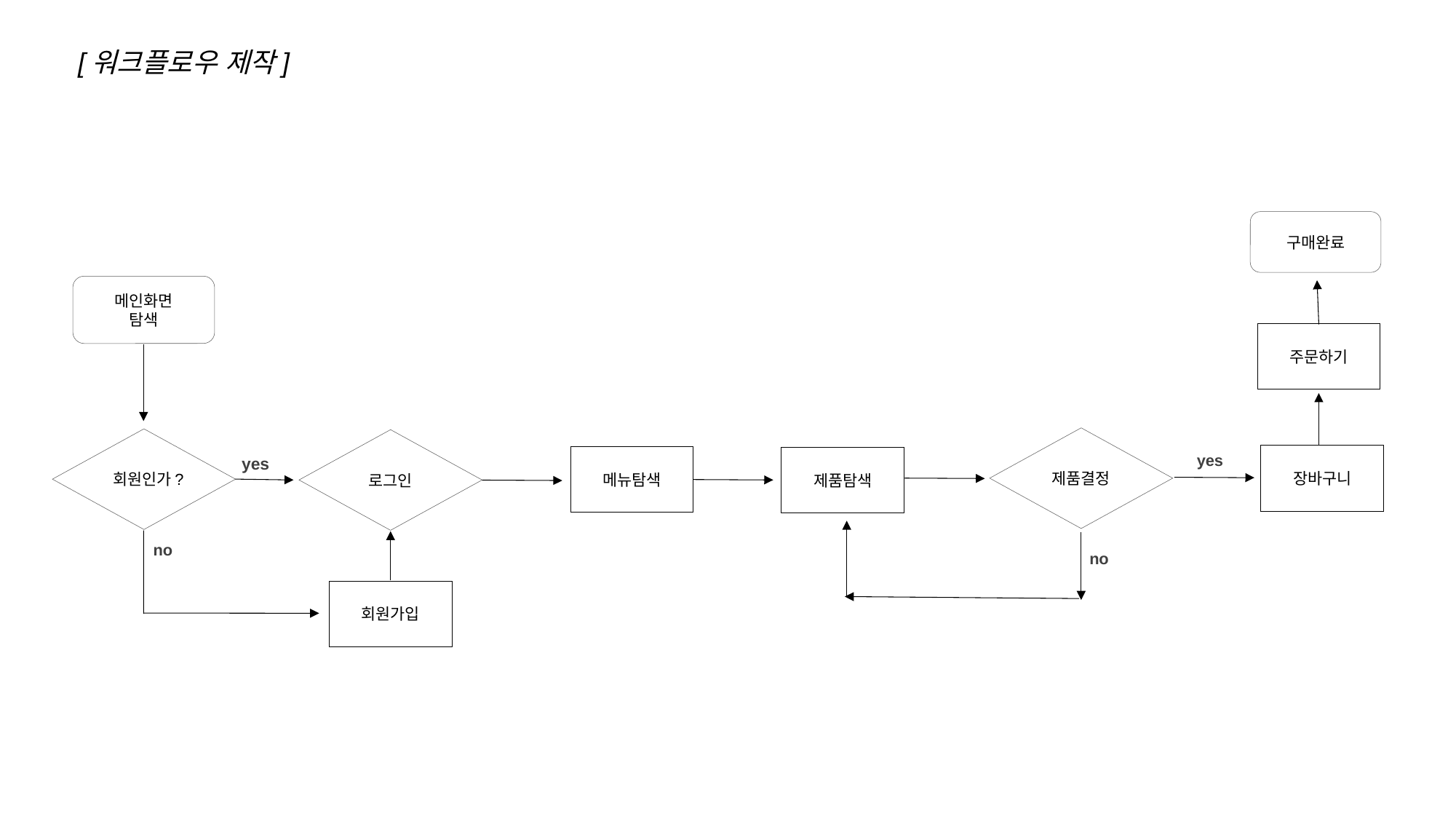

[워크플로우 제작]
구매완료
메인화면
탐색
주문하기
제품결정
회원인가?
로그인
yes
장바구니
메뉴탐색
제품탐색
yes
no
no
회원가입